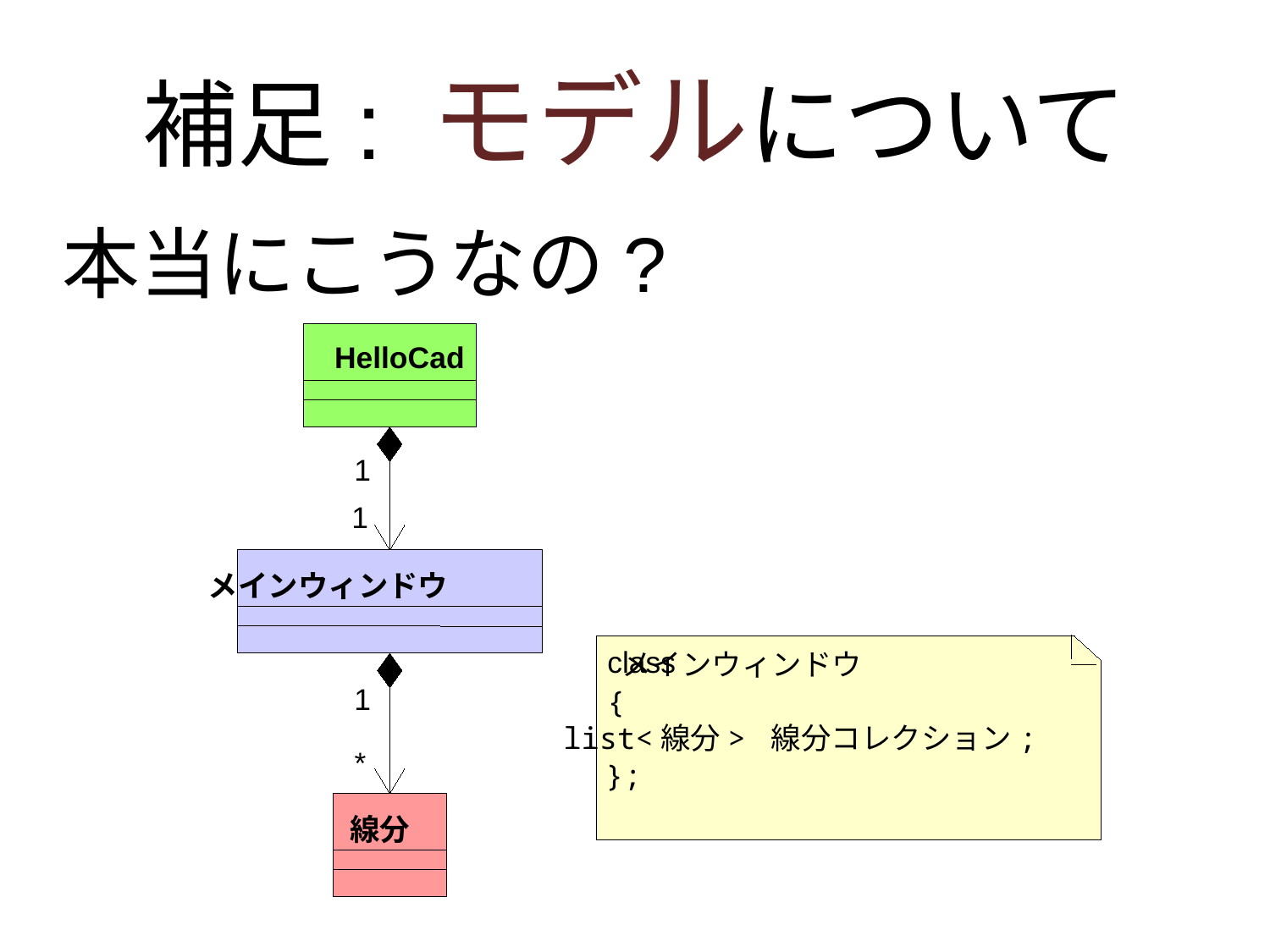

# 補足: モデルについて
本当にこうなの?

HelloCad

1

1

メインウィンドウ

class
メインウィンドウ

1
{

    list<線分> 線分コレクション;
*
};

線分